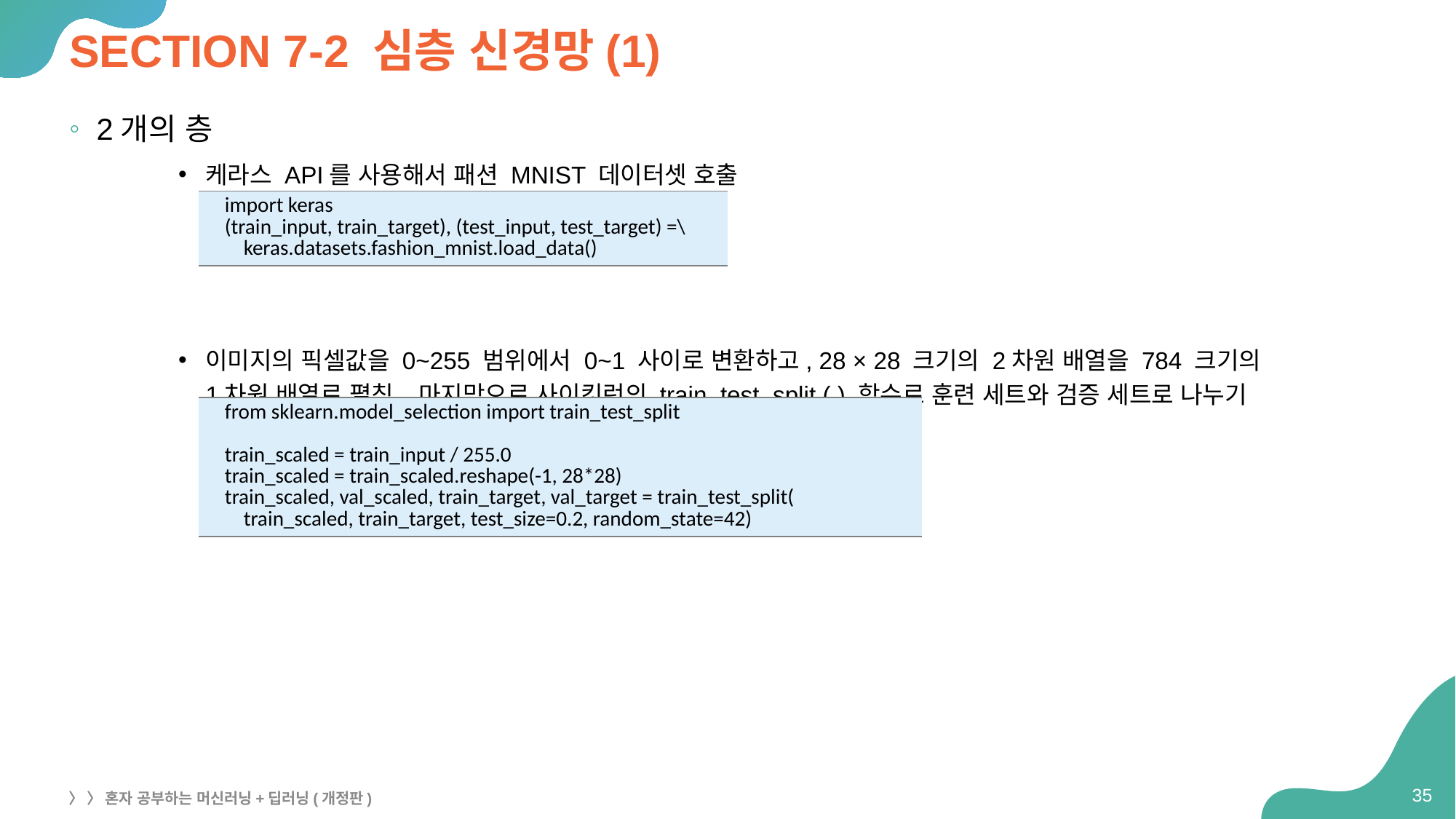

# SECTION 7-2 심층 신경망(1)
2개의 층
케라스 API를 사용해서 패션 MNIST 데이터셋 호출

이미지의 픽셀값을 0~255 범위에서 0~1 사이로 변환하고, 28 × 28 크기의 2차원 배열을 784 크기의
1차원 배열로 펼침. 마지막으로 사이킷런의 train_test_split ( ) 함수로 훈련 세트와 검증 세트로 나누기
| import keras (train\_input, train\_target), (test\_input, test\_target) =\ keras.datasets.fashion\_mnist.load\_data() |
| --- |
| from sklearn.model\_selection import train\_test\_split train\_scaled = train\_input / 255.0 train\_scaled = train\_scaled.reshape(-1, 28\*28) train\_scaled, val\_scaled, train\_target, val\_target = train\_test\_split( train\_scaled, train\_target, test\_size=0.2, random\_state=42) |
| --- |
35
〉 〉 혼자 공부하는 머신러닝+딥러닝(개정판)